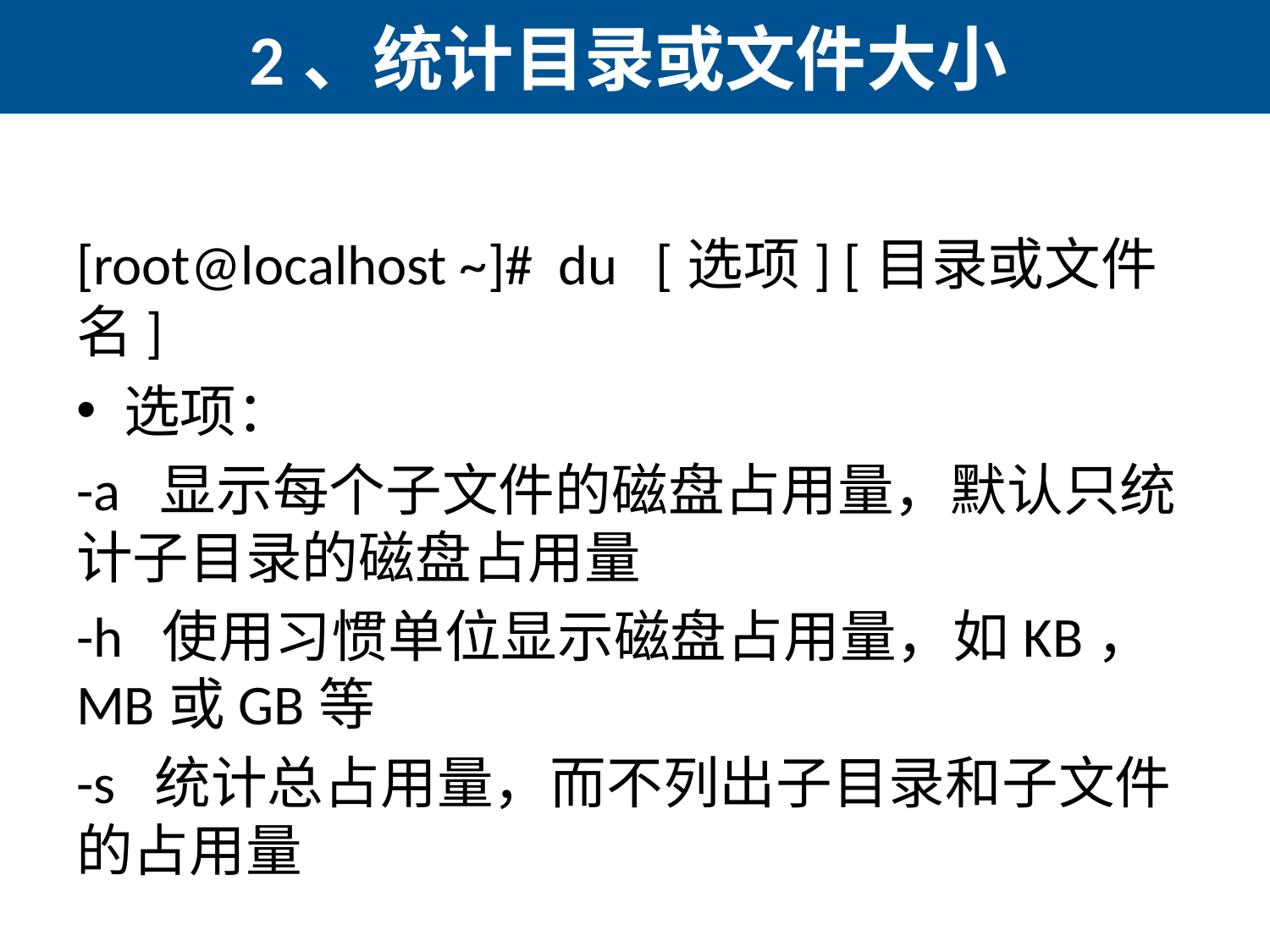

# 2、统计目录或文件大小
[root@localhost ~]#  du   [选项] [目录或文件名]
选项：
-a  显示每个子文件的磁盘占用量，默认只统计子目录的磁盘占用量
-h  使用习惯单位显示磁盘占用量，如KB，MB或GB等
-s  统计总占用量，而不列出子目录和子文件的占用量